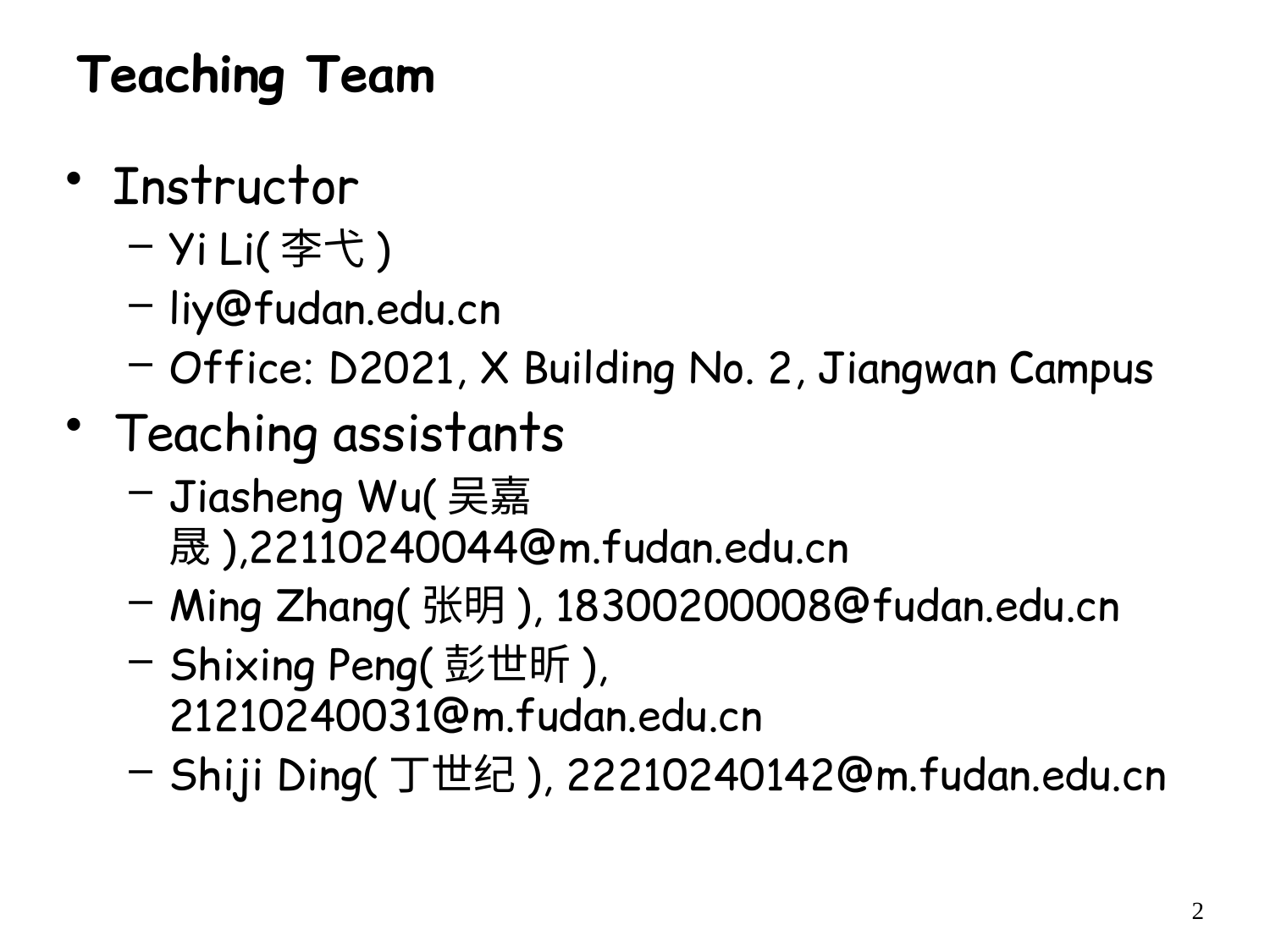

# Teaching Team
Instructor
Yi Li(李弋)
liy@fudan.edu.cn
Office: D2021, X Building No. 2, Jiangwan Campus
Teaching assistants
Jiasheng Wu(吴嘉晟),22110240044@m.fudan.edu.cn
Ming Zhang(张明), 18300200008@fudan.edu.cn
Shixing Peng(彭世昕), 21210240031@m.fudan.edu.cn
Shiji Ding(丁世纪), 22210240142@m.fudan.edu.cn
2